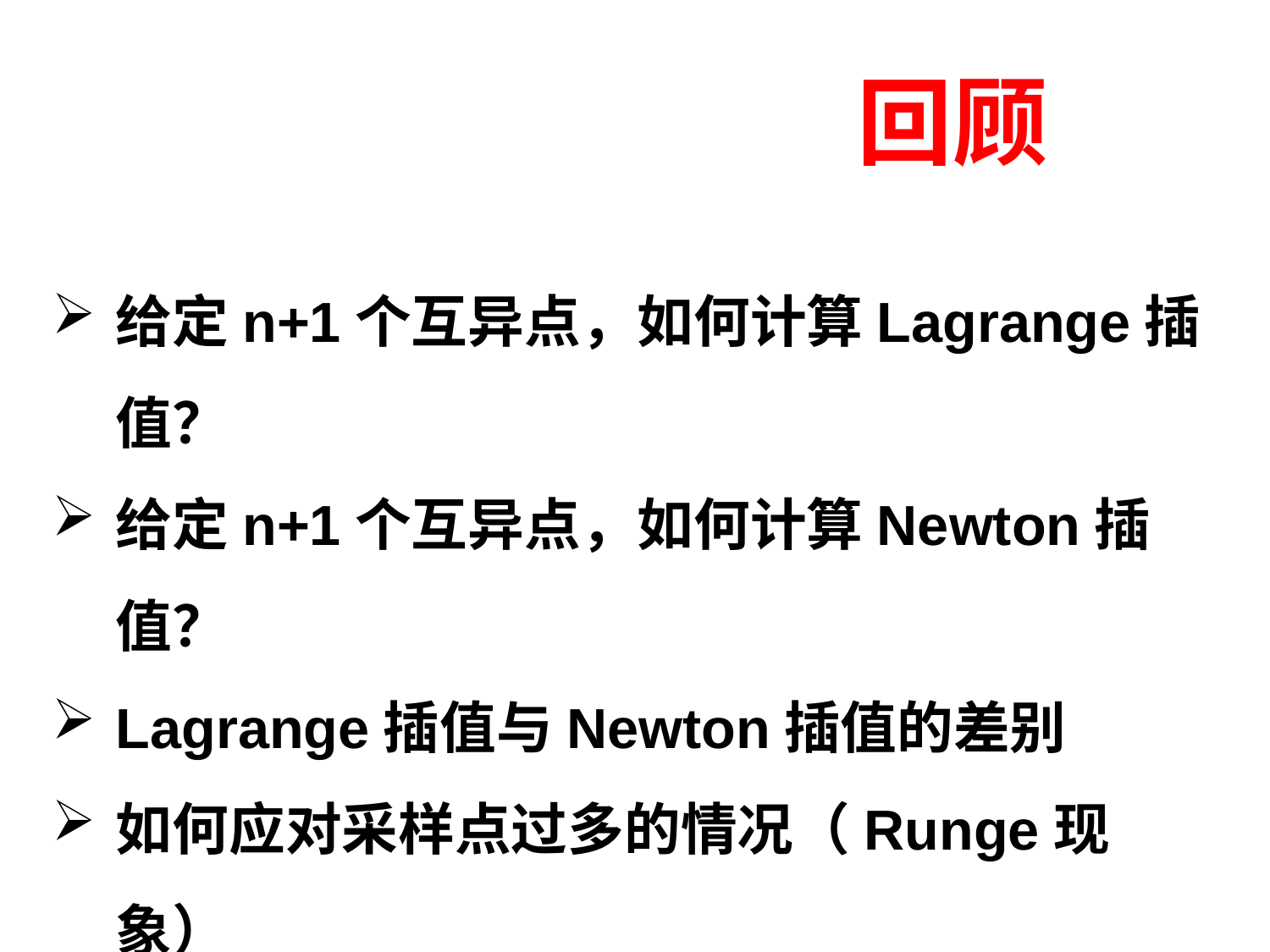

回顾
给定n+1个互异点，如何计算Lagrange插值？
给定n+1个互异点，如何计算Newton插值？
Lagrange插值与Newton插值的差别
如何应对采样点过多的情况（Runge现象）